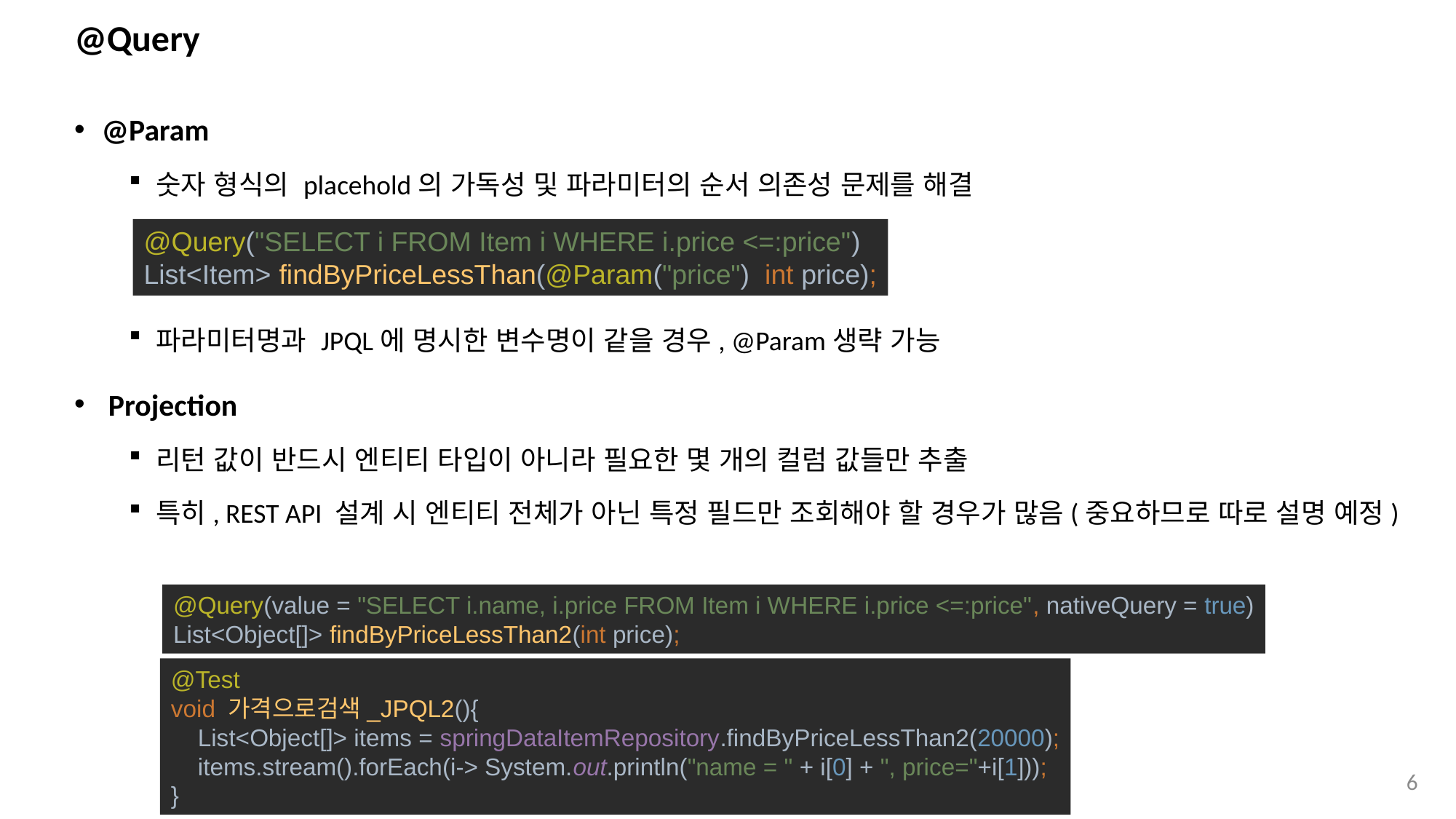

# @Query
@Param
숫자 형식의 placehold의 가독성 및 파라미터의 순서 의존성 문제를 해결

파라미터명과 JPQL에 명시한 변수명이 같을 경우, @Param생략 가능
 Projection
리턴 값이 반드시 엔티티 타입이 아니라 필요한 몇 개의 컬럼 값들만 추출
특히, REST API 설계 시 엔티티 전체가 아닌 특정 필드만 조회해야 할 경우가 많음(중요하므로 따로 설명 예정)

@Query("SELECT i FROM Item i WHERE i.price <=:price")
List<Item> findByPriceLessThan(@Param("price")  int price);
@Query(value = "SELECT i.name, i.price FROM Item i WHERE i.price <=:price", nativeQuery = true)
List<Object[]> findByPriceLessThan2(int price);
@Test
void 가격으로검색_JPQL2(){
    List<Object[]> items = springDataItemRepository.findByPriceLessThan2(20000);
    items.stream().forEach(i-> System.out.println("name = " + i[0] + ", price="+i[1]));
}
6